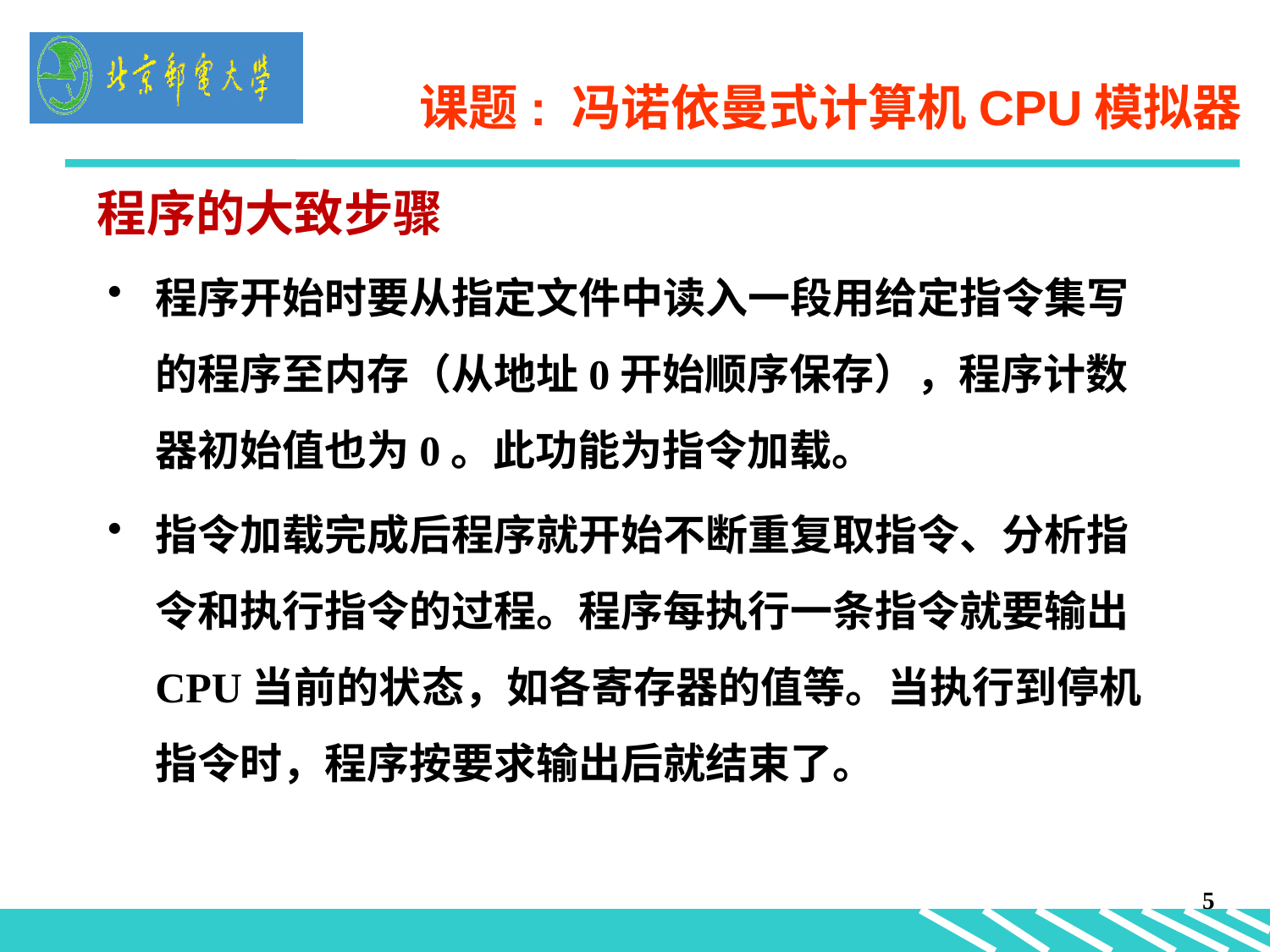

# 课题: 冯诺依曼式计算机CPU模拟器
程序的大致步骤
程序开始时要从指定文件中读入一段用给定指令集写的程序至内存（从地址0开始顺序保存），程序计数器初始值也为0。此功能为指令加载。
指令加载完成后程序就开始不断重复取指令、分析指令和执行指令的过程。程序每执行一条指令就要输出CPU当前的状态，如各寄存器的值等。当执行到停机指令时，程序按要求输出后就结束了。
5